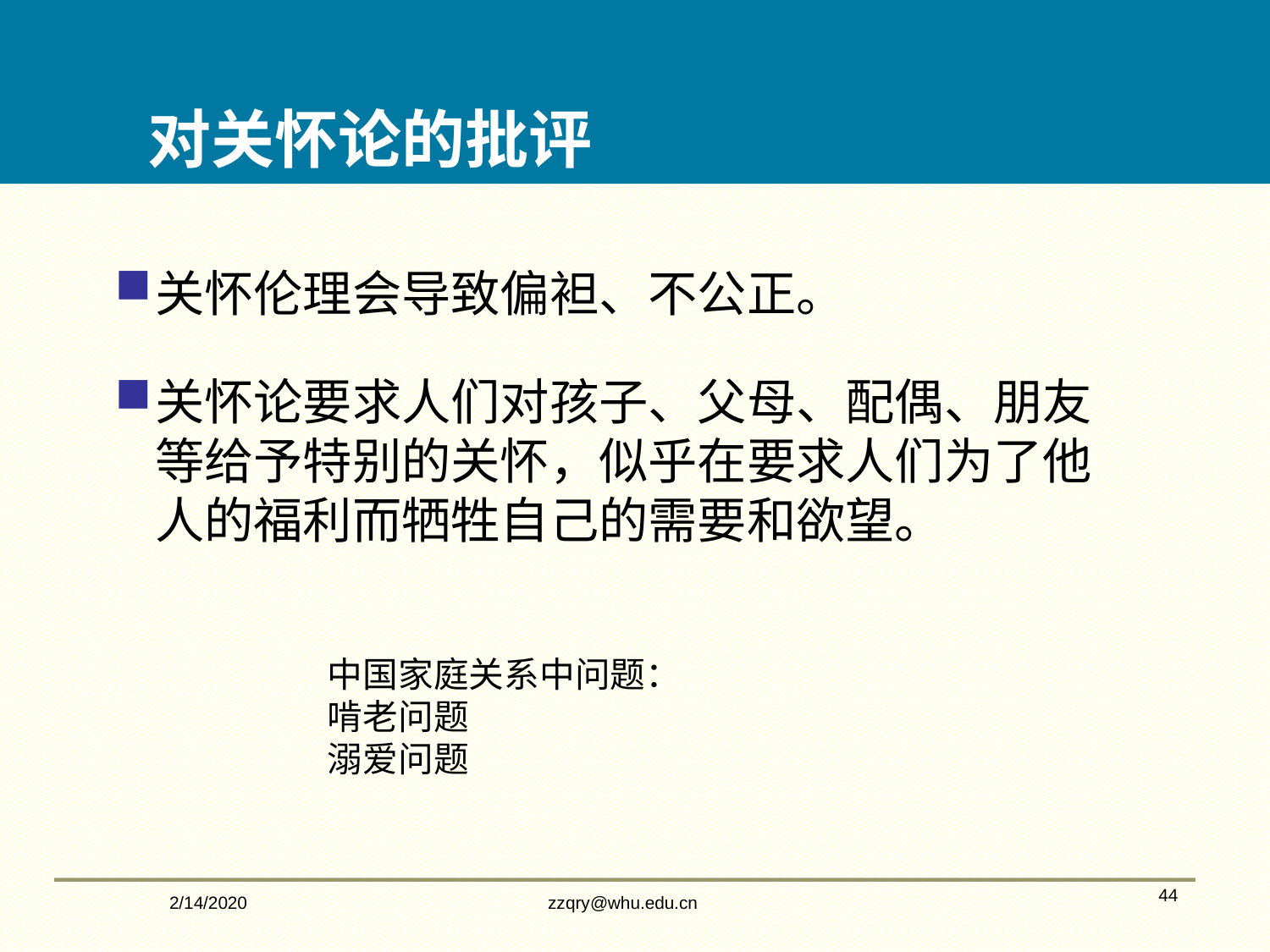

对关怀论的批评
关怀伦理会导致偏袒、不公正。
关怀论要求人们对孩子、父母、配偶、朋友等给予特别的关怀，似乎在要求人们为了他人的福利而牺牲自己的需要和欲望。
中国家庭关系中问题：
啃老问题
溺爱问题
2/14/2020
zzqry@whu.edu.cn
44